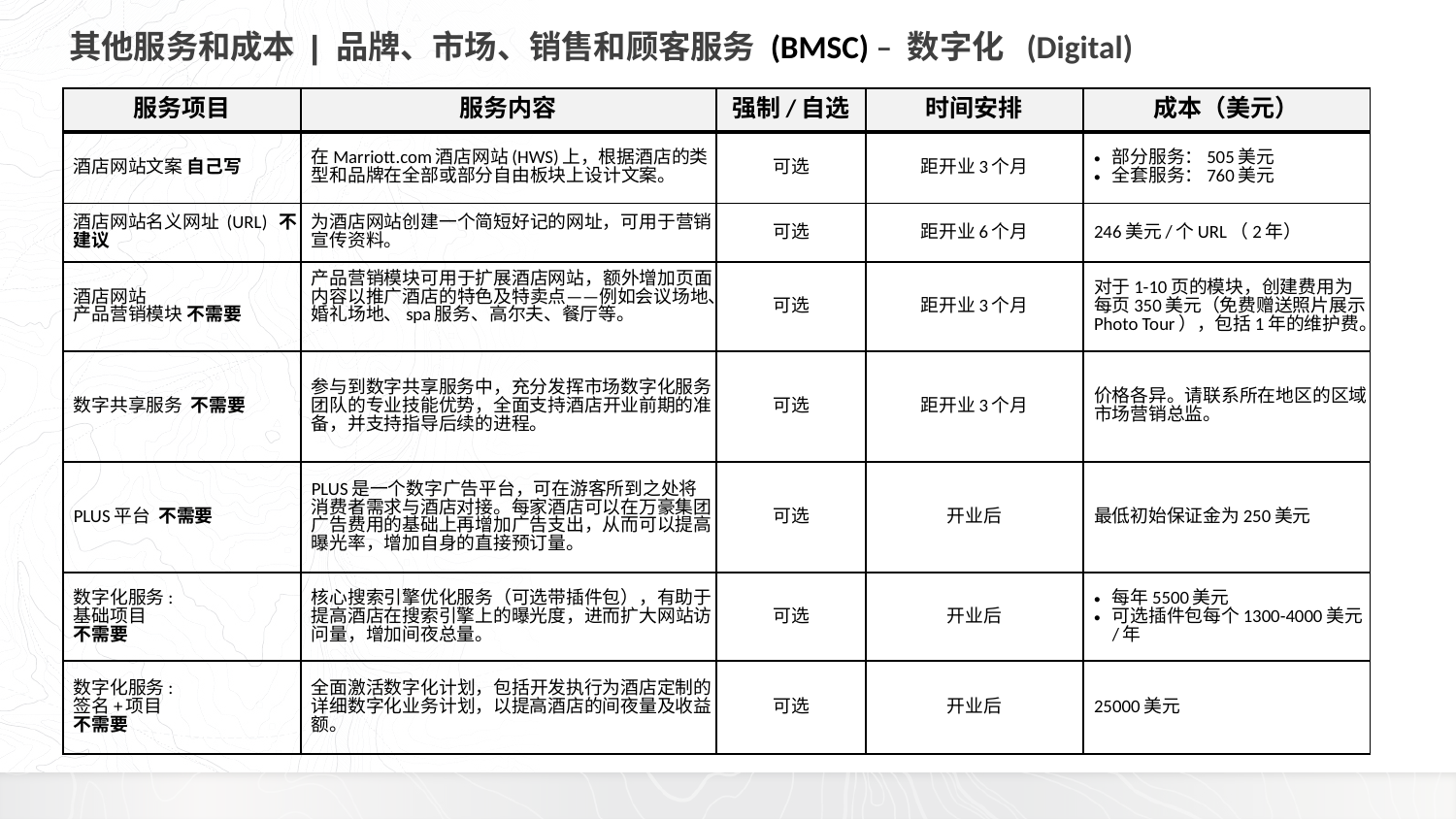

其他服务和成本 | 品牌、市场、销售和顾客服务 (BMSC) – 数字化  (Digital)
| 服务项目 | 服务内容 | 强制/自选 | 时间安排 | 成本（美元） |
| --- | --- | --- | --- | --- |
| 酒店网站文案 自己写 | 在Marriott.com酒店网站(HWS)上，根据酒店的类型和品牌在全部或部分自由板块上设计文案。 | 可选 | 距开业3个月 | 部分服务：505美元 全套服务：760美元 |
| 酒店网站名义网址 (URL) 不建议 | 为酒店网站创建一个简短好记的网址，可用于营销宣传资料。 | 可选 | 距开业6个月 | 246美元/个URL（2年） |
| 酒店网站 产品营销模块 不需要 | 产品营销模块可用于扩展酒店网站，额外增加页面内容以推广酒店的特色及特卖点——例如会议场地、婚礼场地、spa服务、高尔夫、餐厅等。 | 可选 | 距开业3个月 | 对于1-10页的模块，创建费用为每页350美元（免费赠送照片展示Photo Tour），包括1年的维护费。 |
| 数字共享服务 不需要 | 参与到数字共享服务中，充分发挥市场数字化服务团队的专业技能优势，全面支持酒店开业前期的准备，并支持指导后续的进程。 | 可选 | 距开业3个月 | 价格各异。请联系所在地区的区域市场营销总监。 |
| PLUS平台 不需要 | PLUS是一个数字广告平台，可在游客所到之处将消费者需求与酒店对接。每家酒店可以在万豪集团广告费用的基础上再增加广告支出，从而可以提高曝光率，增加自身的直接预订量。 | 可选 | 开业后 | 最低初始保证金为250美元 |
| 数字化服务: 基础项目 不需要 | 核心搜索引擎优化服务（可选带插件包），有助于提高酒店在搜索引擎上的曝光度，进而扩大网站访问量，增加间夜总量。 | 可选 | 开业后 | 每年5500美元 可选插件包每个1300-4000美元/年 |
| 数字化服务: 签名+项目 不需要 | 全面激活数字化计划，包括开发执行为酒店定制的详细数字化业务计划，以提高酒店的间夜量及收益额。 | 可选 | 开业后 | 25000美元 |